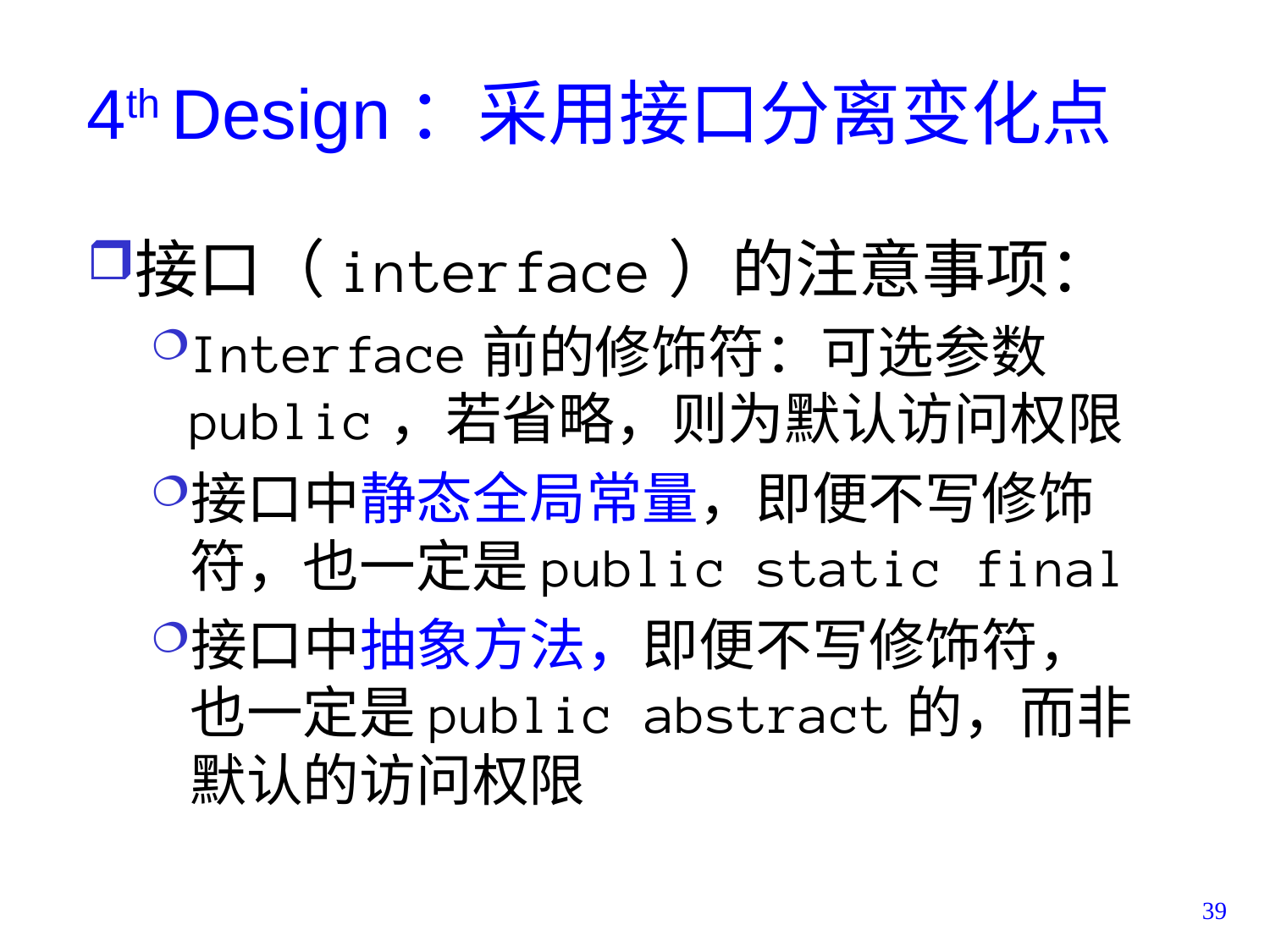

# 4th Design：采用接口分离变化点
接口（interface）的注意事项：
Interface前的修饰符：可选参数public，若省略，则为默认访问权限
接口中静态全局常量，即便不写修饰符，也一定是public static final
接口中抽象方法，即便不写修饰符，也一定是public abstract的，而非默认的访问权限

39